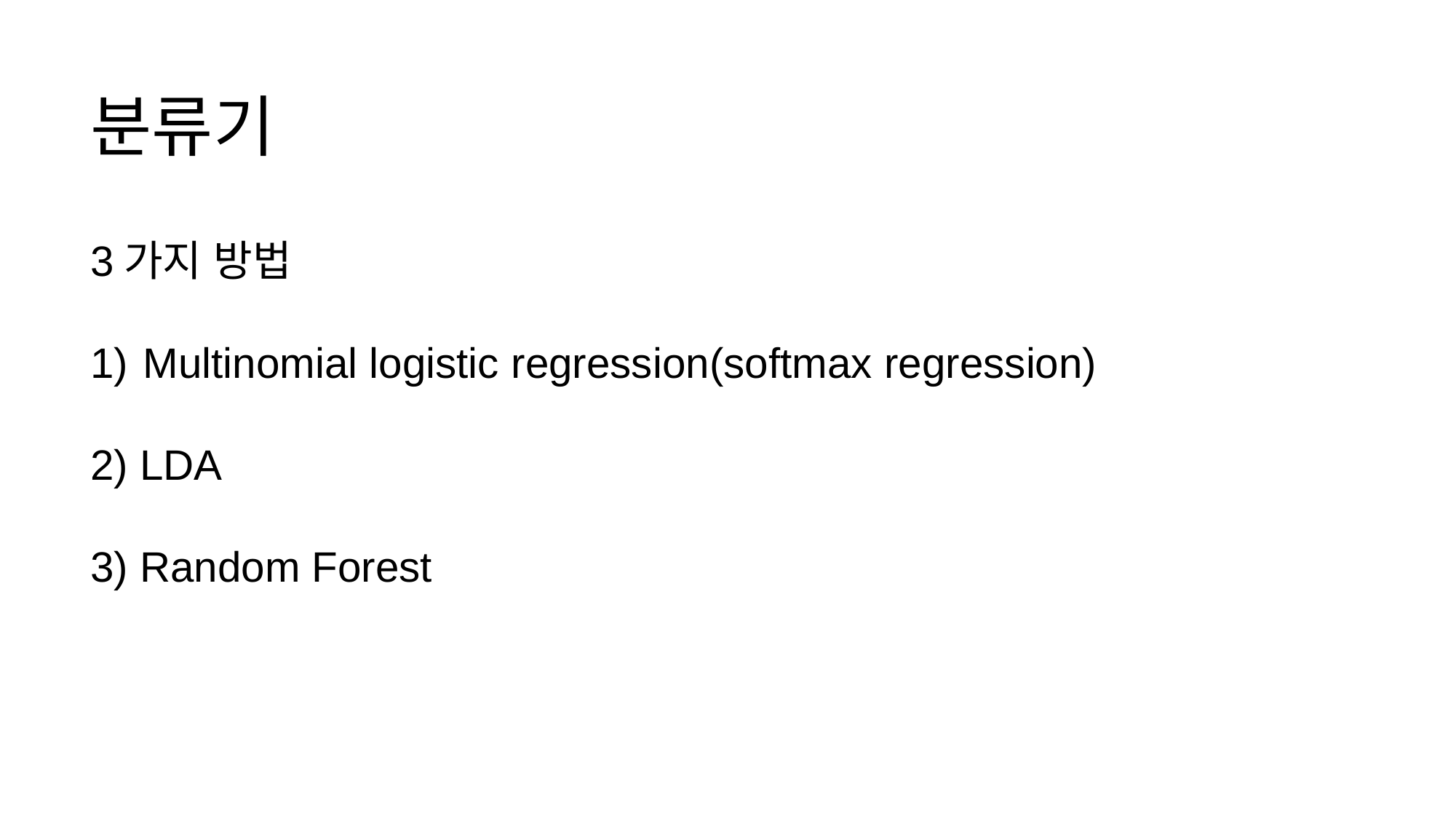

# 분류기
3가지 방법

 Multinomial logistic regression(softmax regression)
2) LDA

3) Random Forest